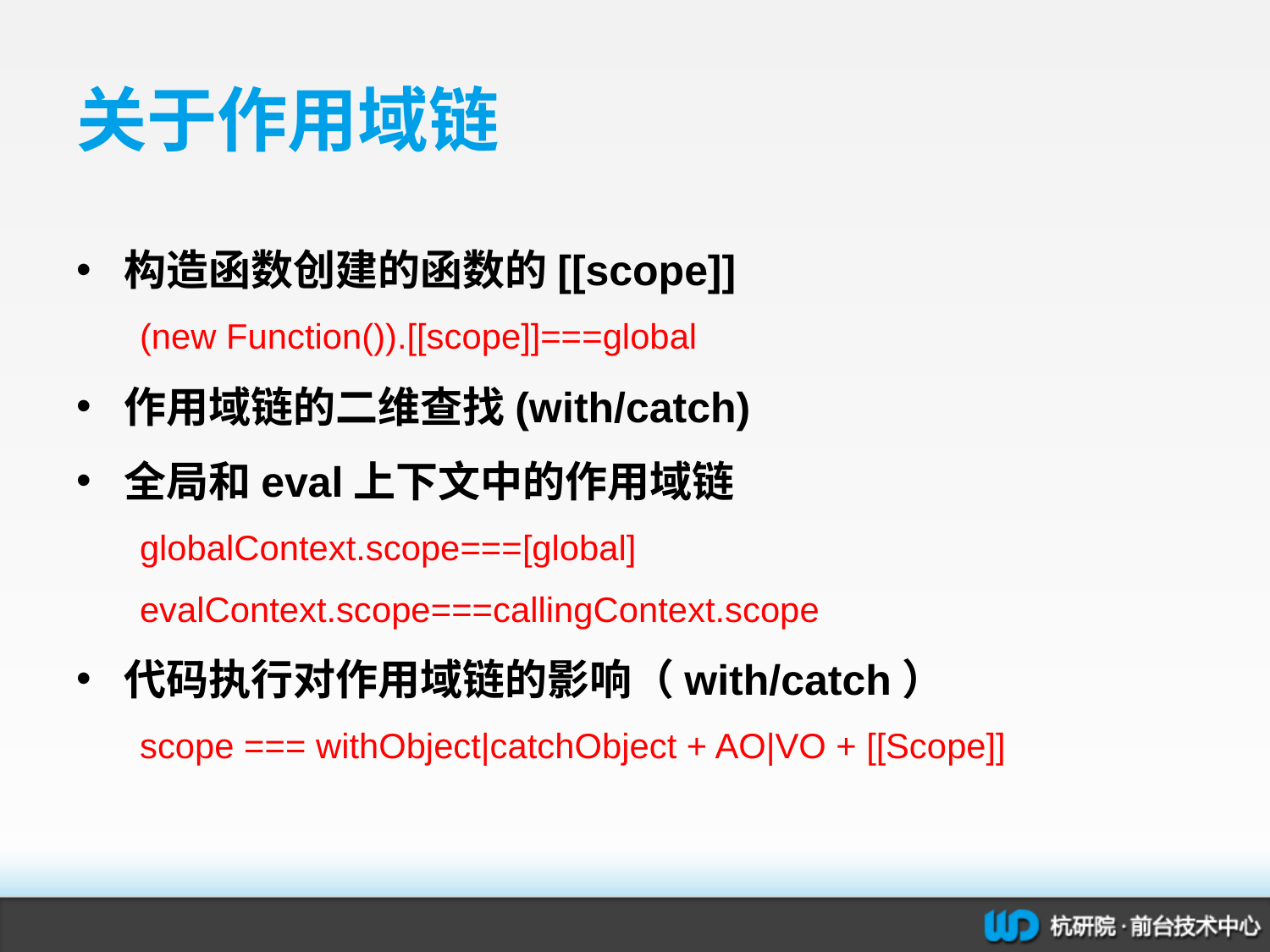

# 关于作用域链
构造函数创建的函数的[[scope]]
(new Function()).[[scope]]===global
作用域链的二维查找(with/catch)
全局和eval上下文中的作用域链
globalContext.scope===[global]
evalContext.scope===callingContext.scope
代码执行对作用域链的影响（with/catch）
scope === withObject|catchObject + AO|VO + [[Scope]]